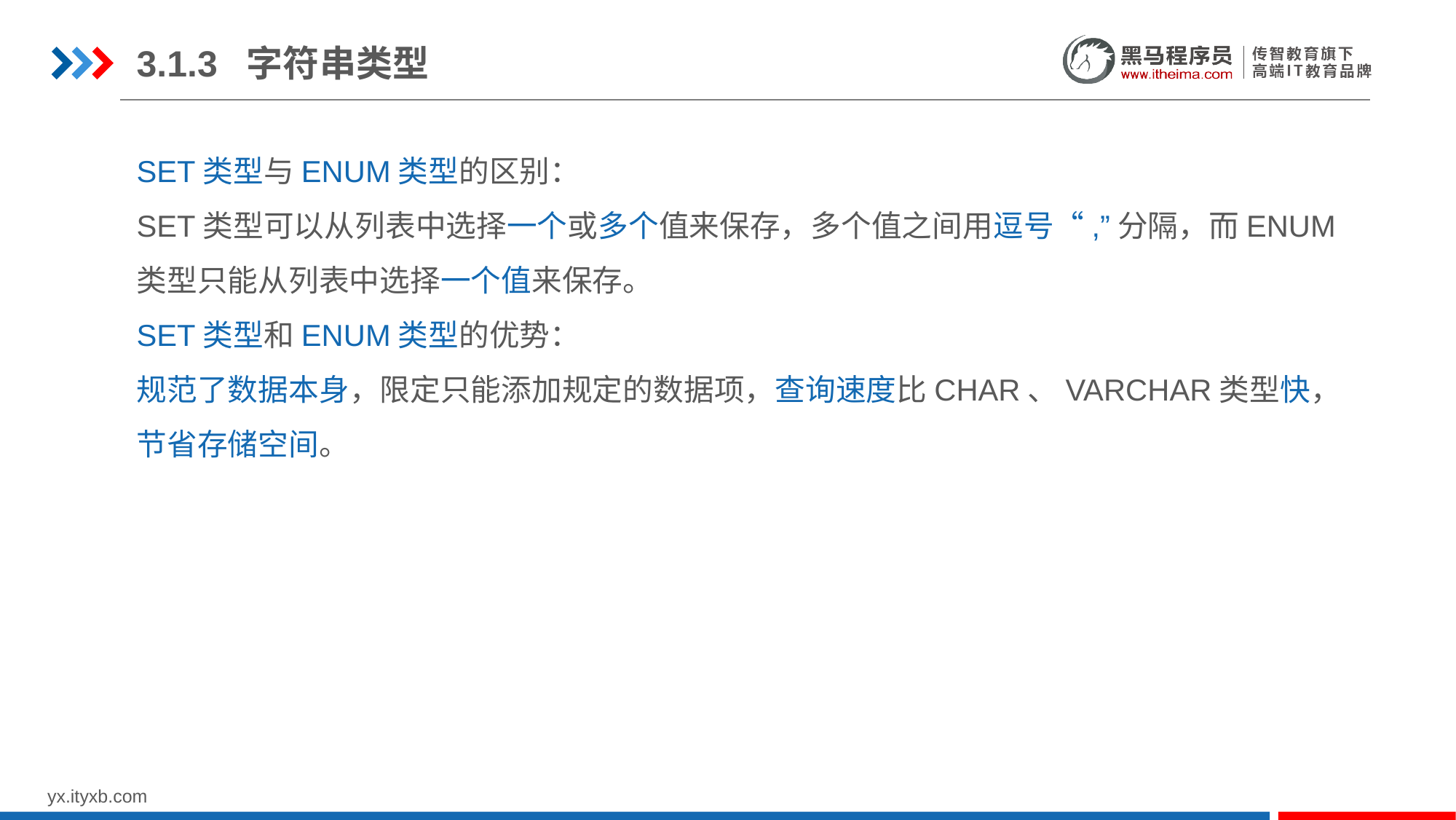

3.1.3  字符串类型
SET类型与ENUM类型的区别：
SET类型可以从列表中选择一个或多个值来保存，多个值之间用逗号“,”分隔，而ENUM类型只能从列表中选择一个值来保存。
SET类型和ENUM类型的优势：
规范了数据本身，限定只能添加规定的数据项，查询速度比CHAR、VARCHAR类型快，节省存储空间。